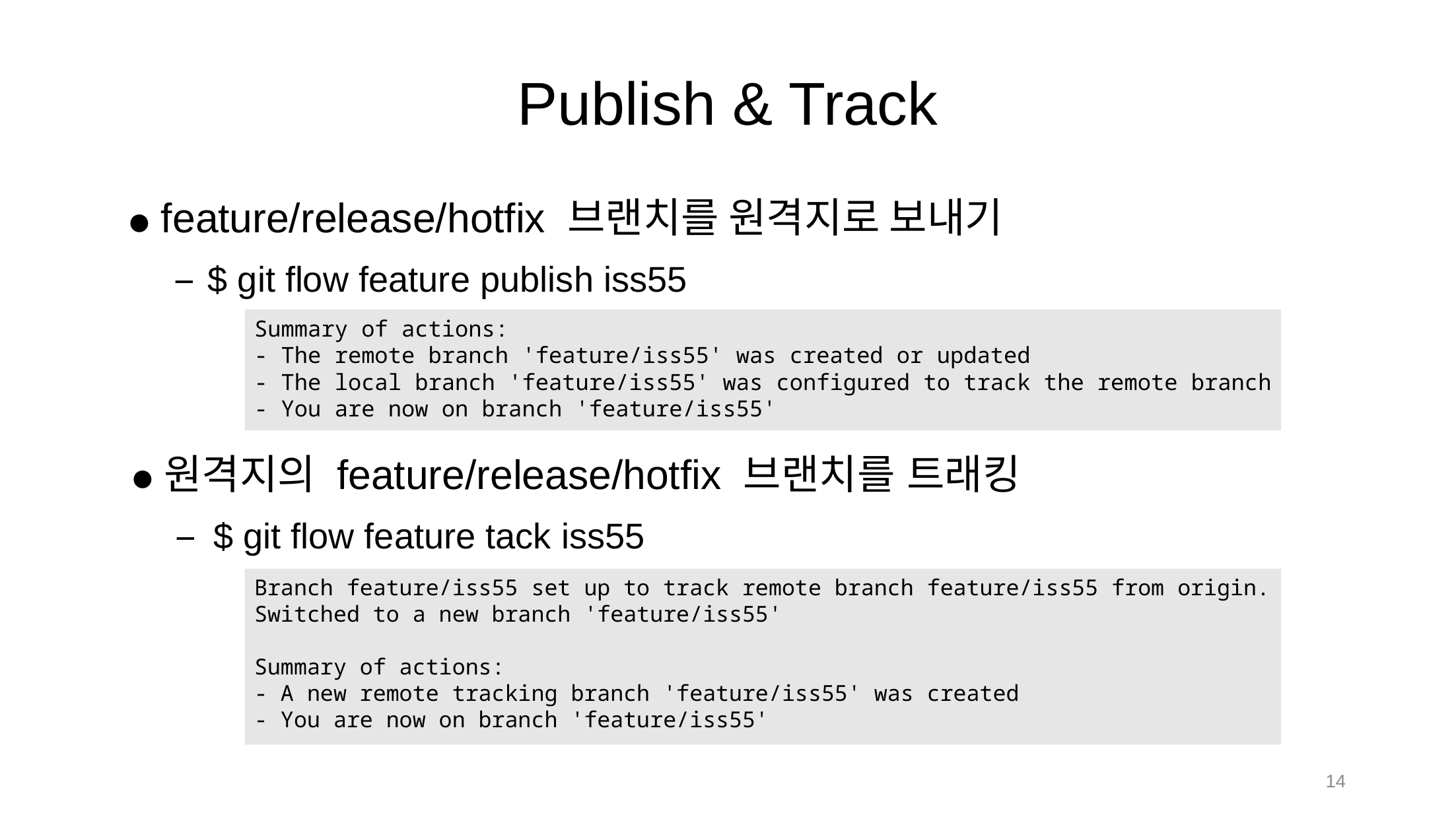

Publish & Track
feature/release/hotfix 브랜치를 원격지로 보내기
$ git flow feature publish iss55

원격지의 feature/release/hotfix 브랜치를 트래킹
$ git flow feature tack iss55
Summary of actions:
- The remote branch 'feature/iss55' was created or updated
- The local branch 'feature/iss55' was configured to track the remote branch
- You are now on branch 'feature/iss55'
Branch feature/iss55 set up to track remote branch feature/iss55 from origin.
Switched to a new branch 'feature/iss55'

Summary of actions:
- A new remote tracking branch 'feature/iss55' was created
- You are now on branch 'feature/iss55'
14